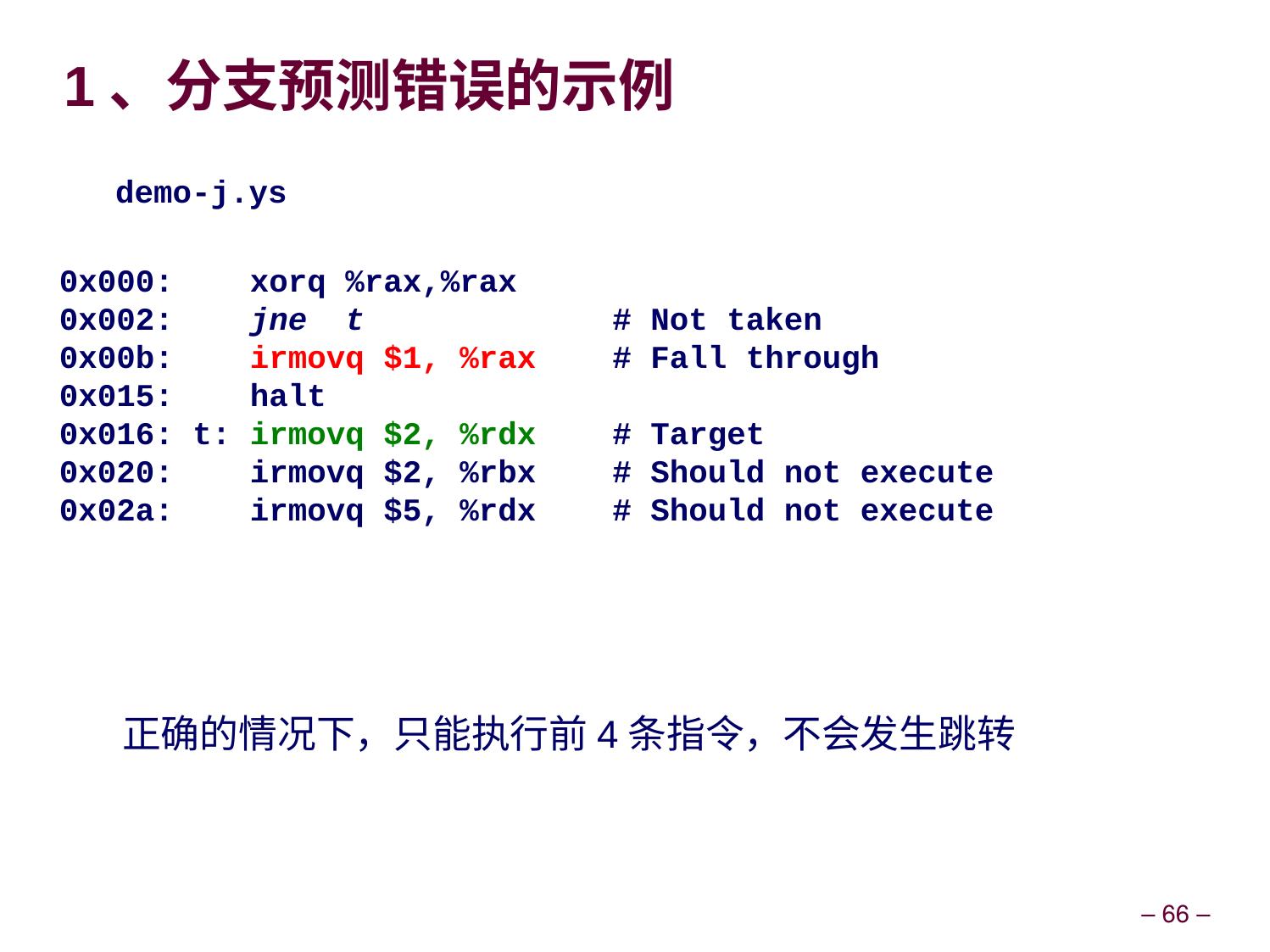

# 1、分支预测错误的示例
demo-j.ys
0x000:    xorq %rax,%rax
0x002:    jne  t             # Not taken
0x00b:    irmovq $1, %rax    # Fall through
0x015:    halt
0x016: t: irmovq $2, %rdx    # Target
0x020:    irmovq $2, %rbx    # Should not execute
0x02a:    irmovq $5, %rdx    # Should not execute

正确的情况下，只能执行前4条指令，不会发生跳转